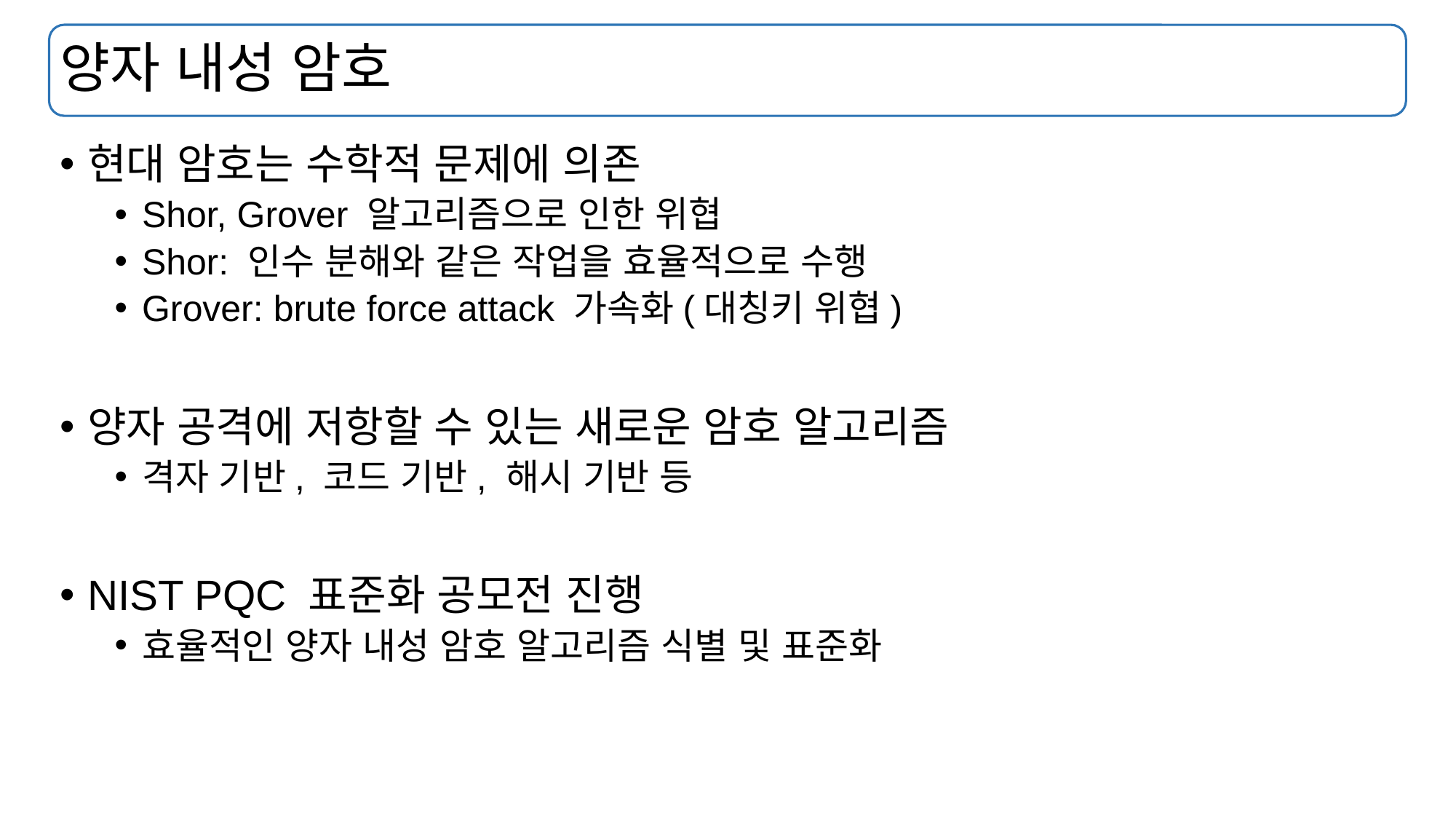

# 양자 내성 암호
현대 암호는 수학적 문제에 의존
Shor, Grover 알고리즘으로 인한 위협
Shor: 인수 분해와 같은 작업을 효율적으로 수행
Grover: brute force attack 가속화(대칭키 위협)

양자 공격에 저항할 수 있는 새로운 암호 알고리즘
격자 기반, 코드 기반, 해시 기반 등

NIST PQC 표준화 공모전 진행
효율적인 양자 내성 암호 알고리즘 식별 및 표준화